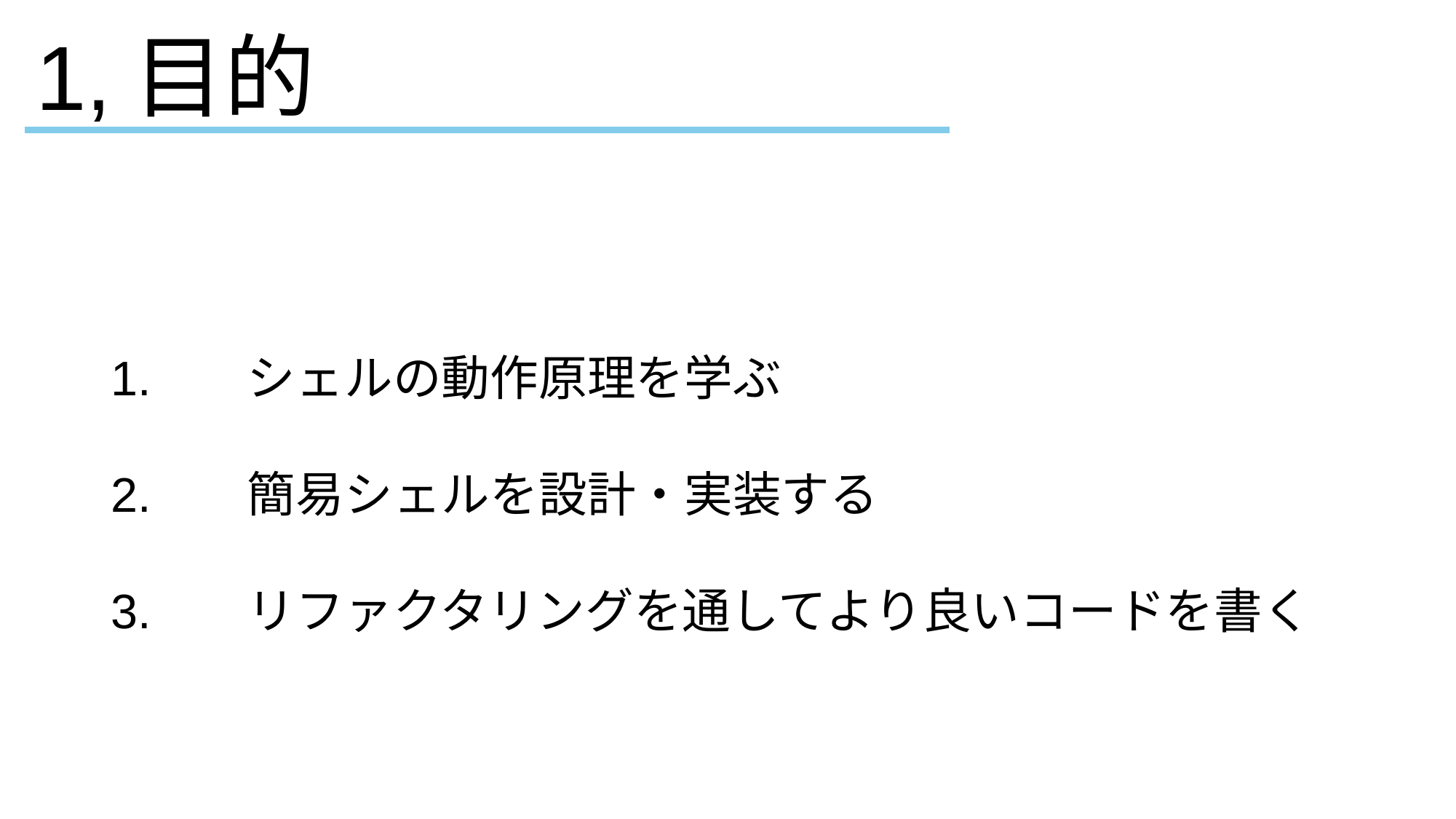

# 1,目的
シェルの動作原理を学ぶ
簡易シェルを設計・実装する
リファクタリングを通してより良いコードを書く